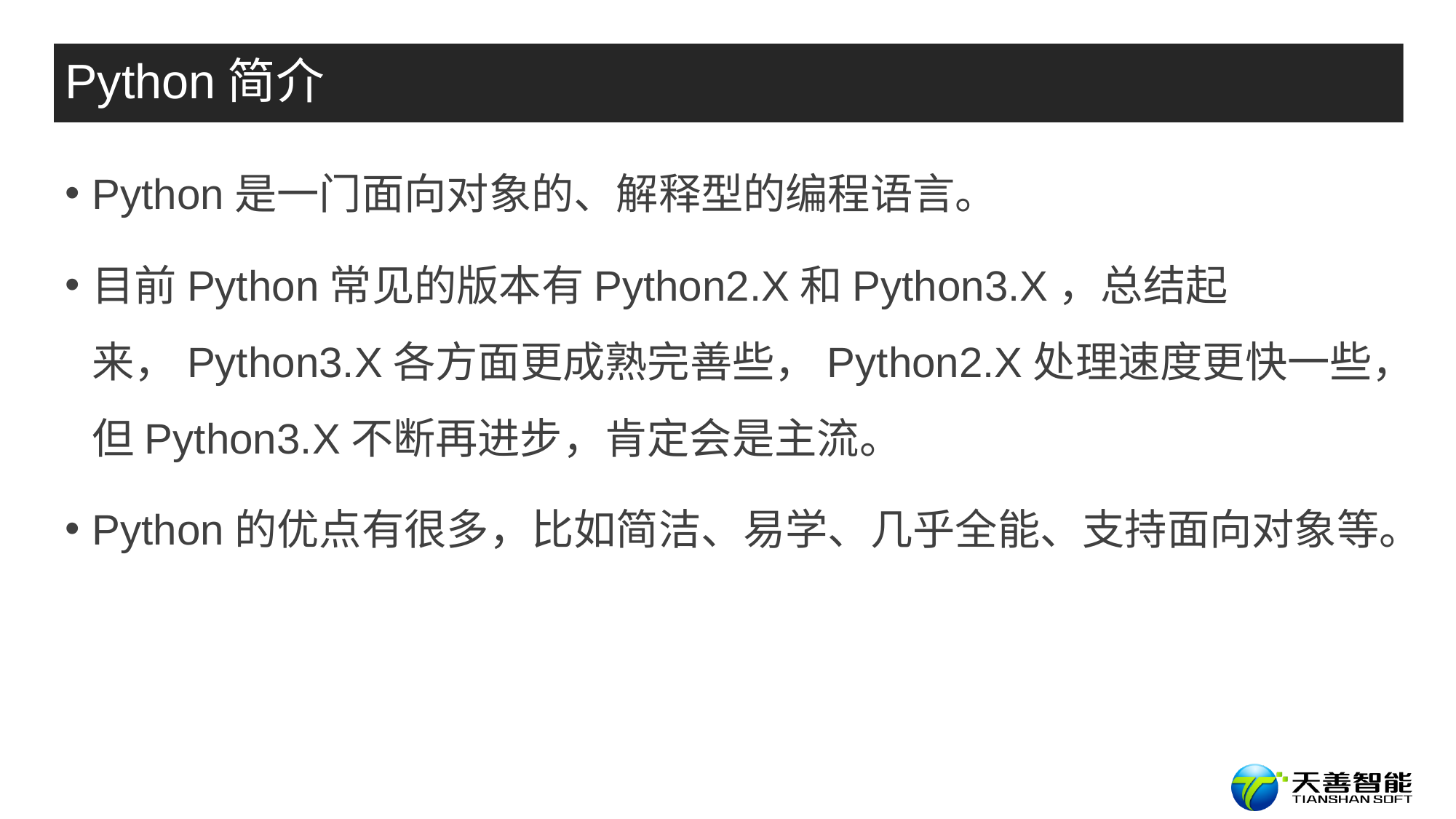

# Python简介
Python是一门面向对象的、解释型的编程语言。
目前Python常见的版本有Python2.X和Python3.X，总结起来，Python3.X各方面更成熟完善些，Python2.X处理速度更快一些，但Python3.X不断再进步，肯定会是主流。
Python的优点有很多，比如简洁、易学、几乎全能、支持面向对象等。